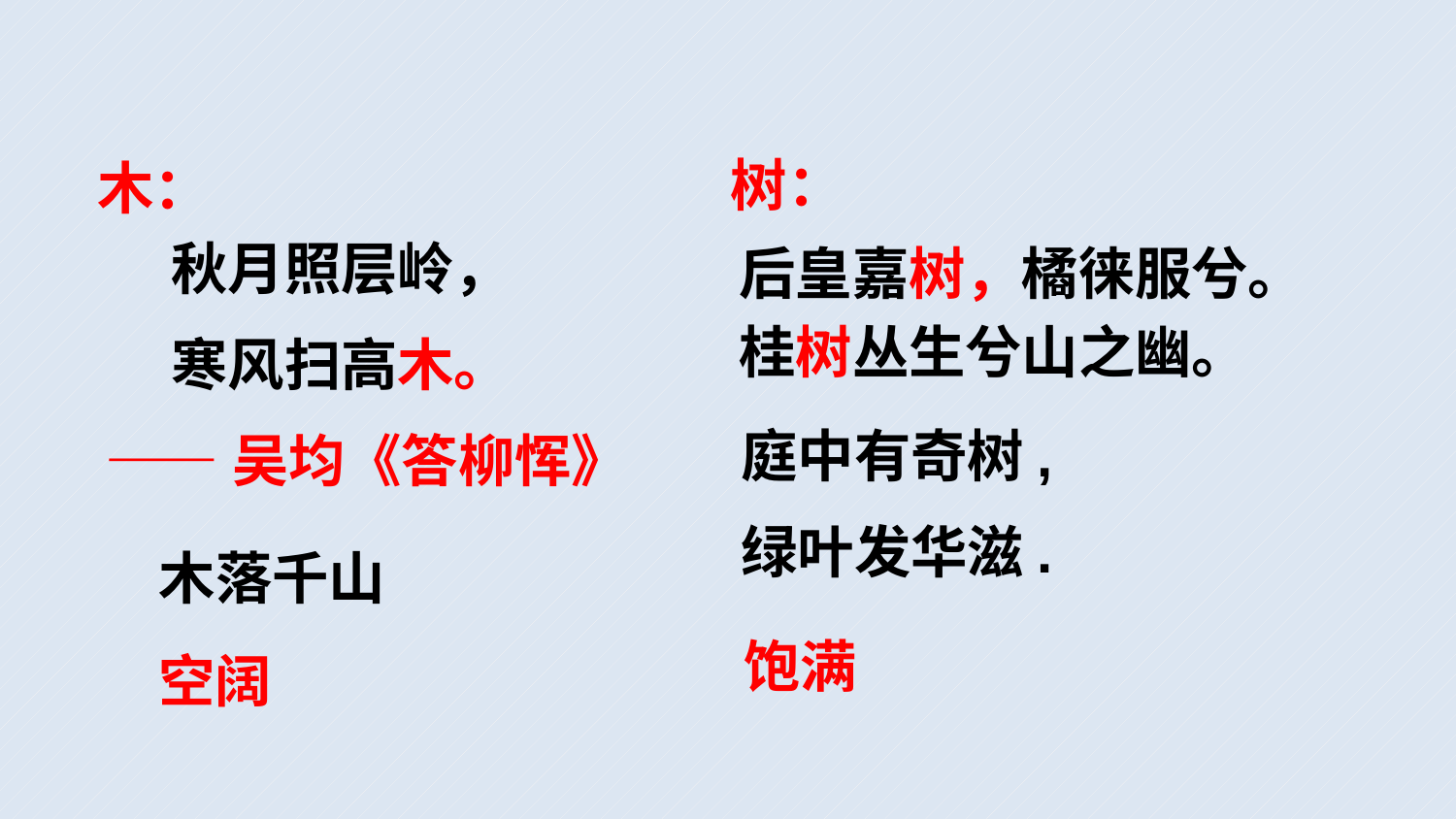

树：
木：
秋月照层岭，
寒风扫高木。
    ——吴均《答柳恽》
后皇嘉树，橘徕服兮。
桂树丛生兮山之幽。
庭中有奇树,
绿叶发华滋.
木落千山
饱满
空阔